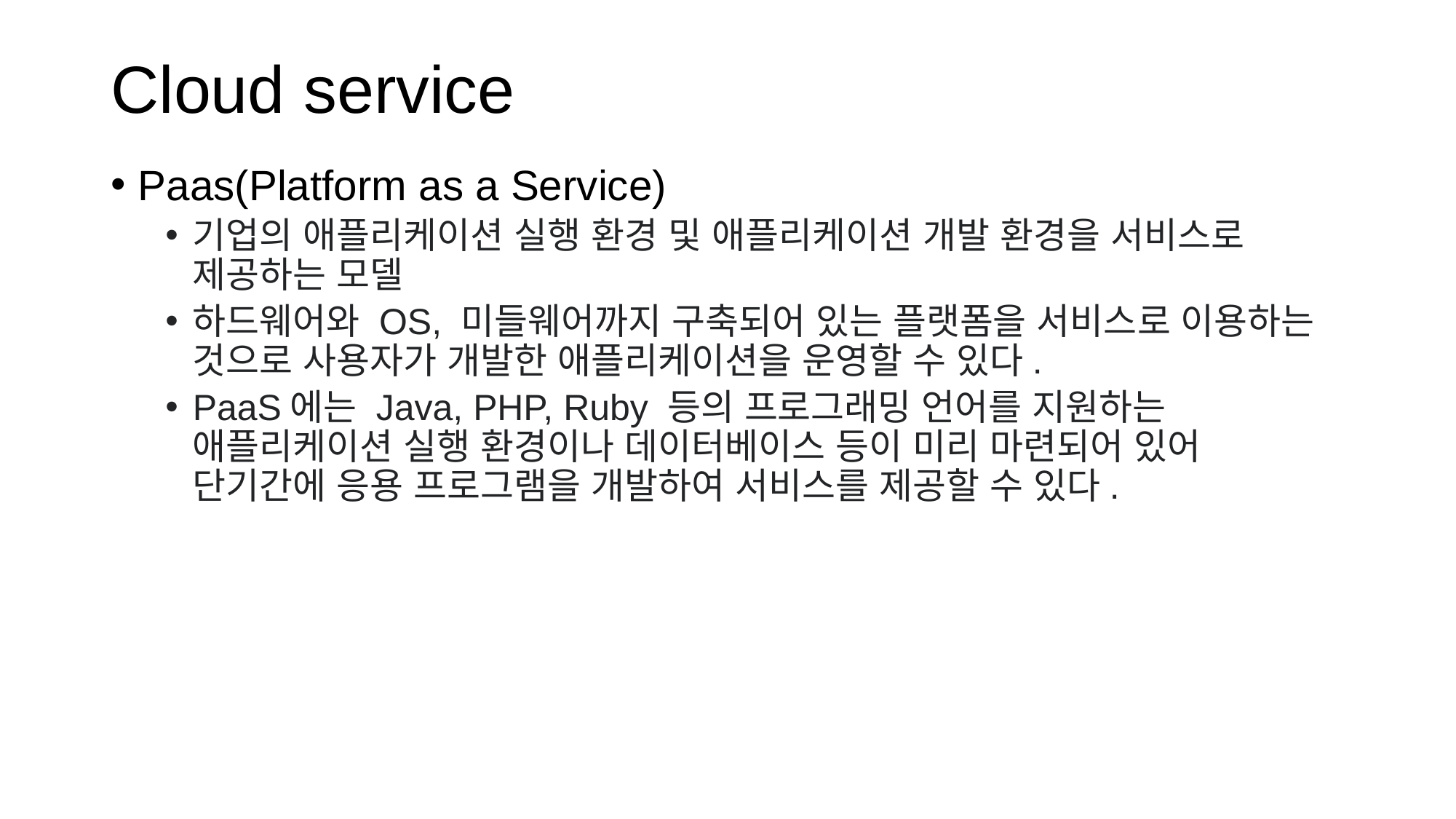

# Cloud service
Paas(Platform as a Service)
기업의 애플리케이션 실행 환경 및 애플리케이션 개발 환경을 서비스로 제공하는 모델
하드웨어와 OS, 미들웨어까지 구축되어 있는 플랫폼을 서비스로 이용하는 것으로 사용자가 개발한 애플리케이션을 운영할 수 있다.
PaaS에는 Java, PHP, Ruby 등의 프로그래밍 언어를 지원하는 애플리케이션 실행 환경이나 데이터베이스 등이 미리 마련되어 있어 단기간에 응용 프로그램을 개발하여 서비스를 제공할 수 있다.